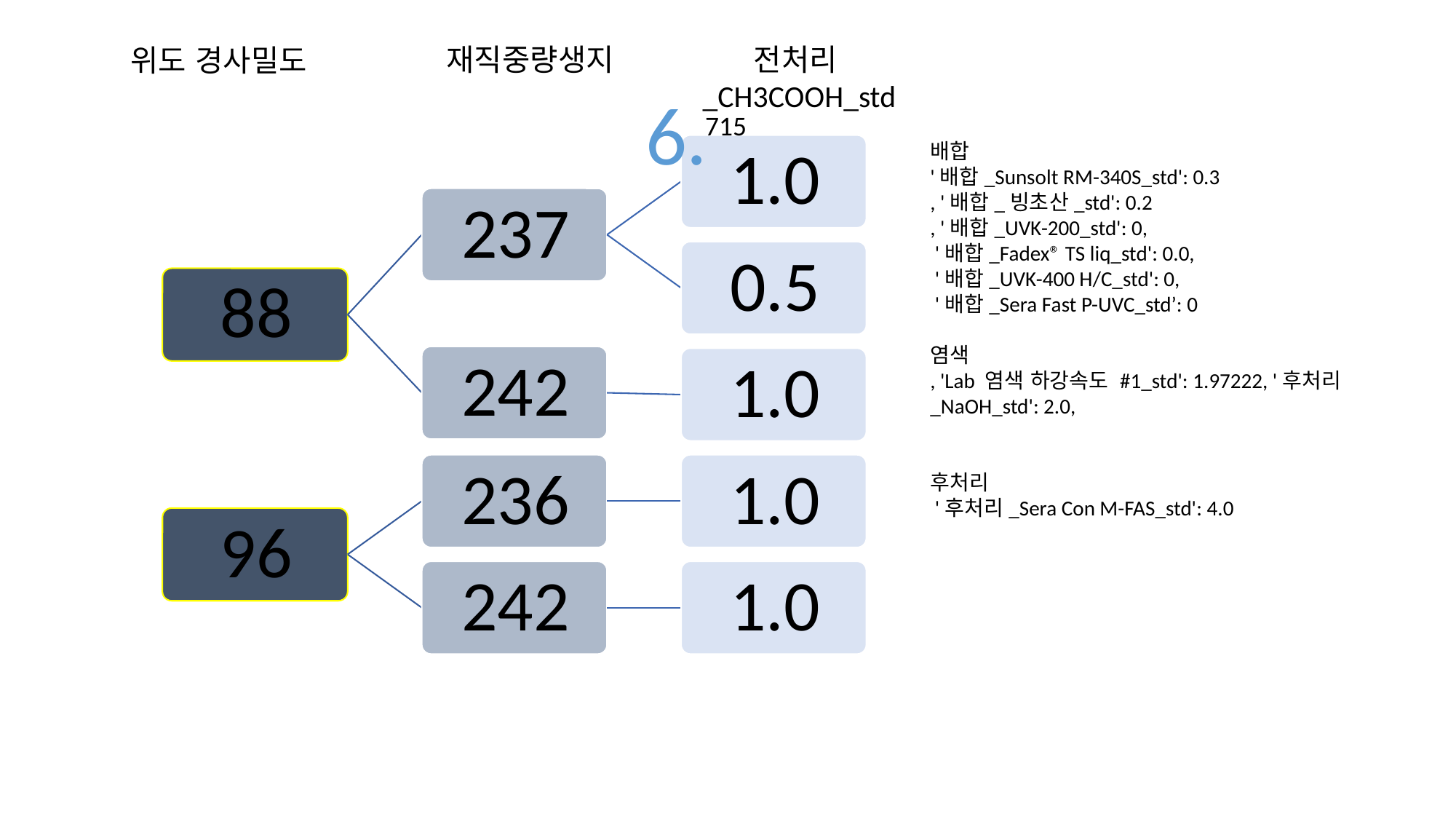

재직중량생지
전처리_CH3COOH_std
위도 경사밀도
6.
715

배합
'배합_Sunsolt RM-340S_std': 0.3
, '배합_빙초산_std': 0.2
, '배합_UVK-200_std': 0,
 '배합_Fadex® TS liq_std': 0.0,
 '배합_UVK-400 H/C_std': 0,
 '배합_Sera Fast P-UVC_std’: 0

염색
, 'Lab 염색 하강속도 #1_std': 1.97222, '후처리_NaOH_std': 2.0,

후처리
 '후처리_Sera Con M-FAS_std': 4.0
88

237

1.0

0.5

242

1.0
96

236

1.0

242

1.0